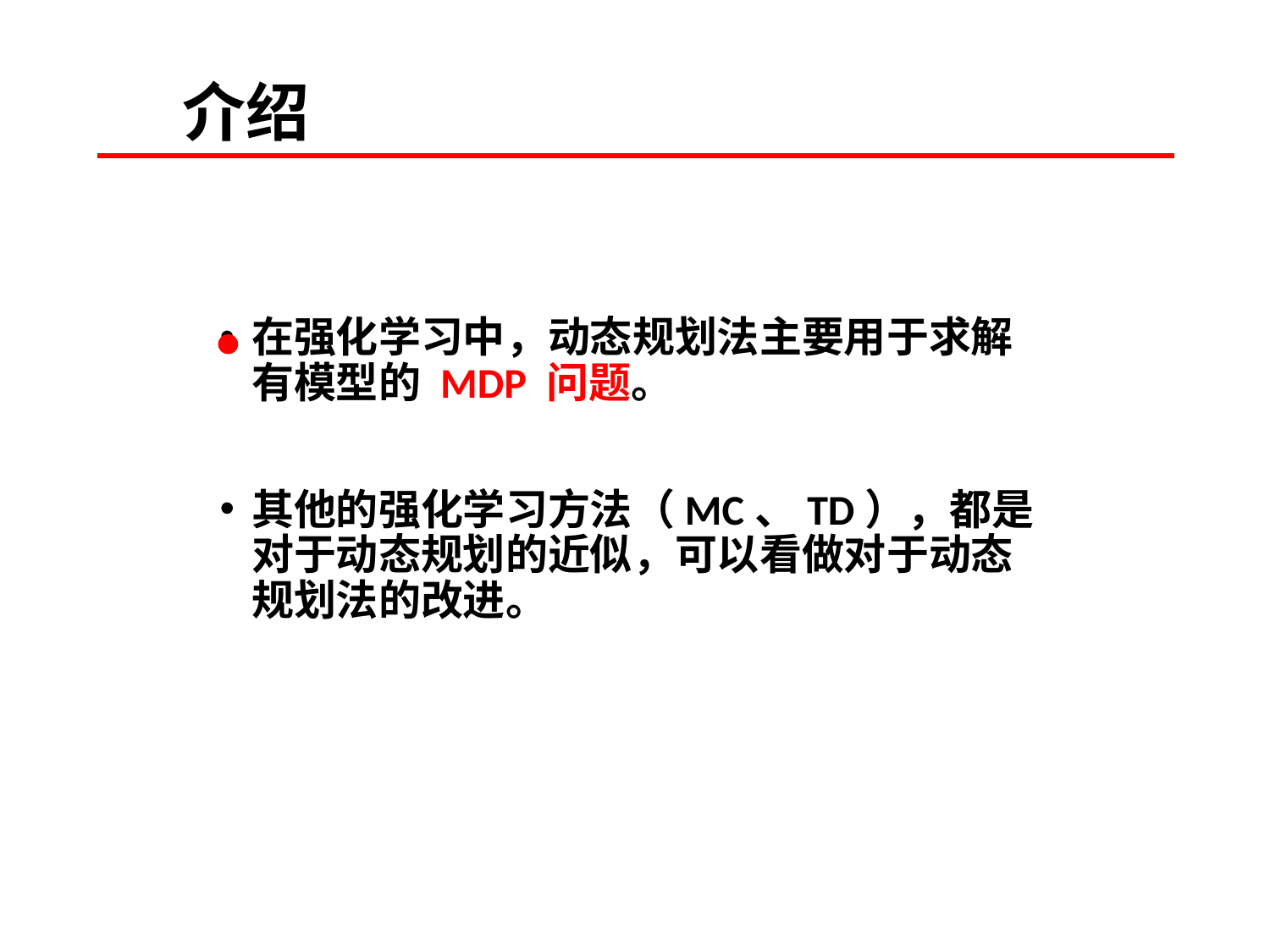

介绍
在强化学习中，动态规划法主要用于求解有模型的 MDP 问题。

其他的强化学习方法（MC、TD），都是对于动态规划的近似，可以看做对于动态规划法的改进。